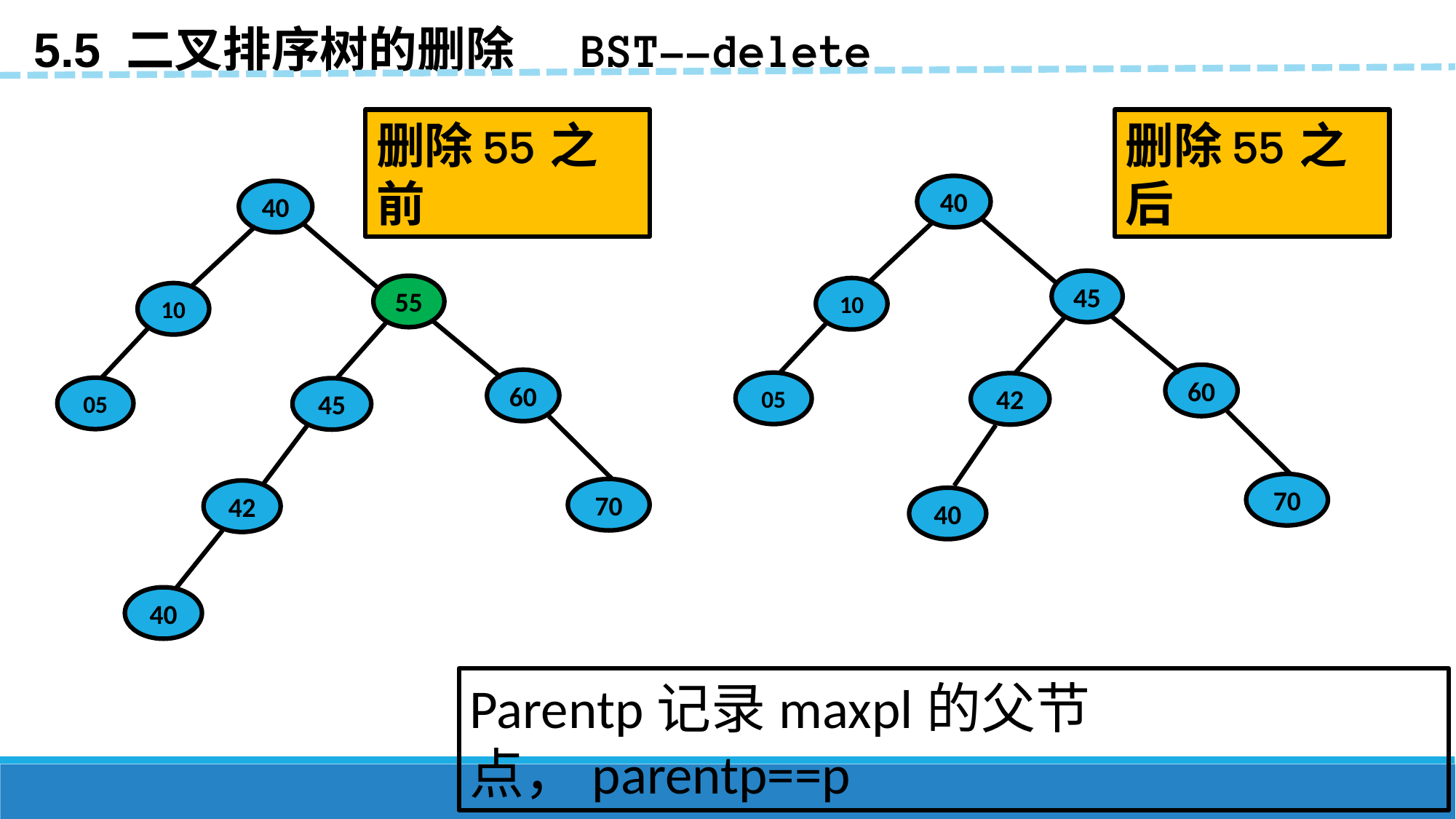

5.5 二叉排序树的删除     BST--delete
删除55之后
删除55之前
40
40

45
55
10
10

60
60
05
42
05
45

70
70
42
40

40
Parentp记录maxpl的父节点，parentp==p